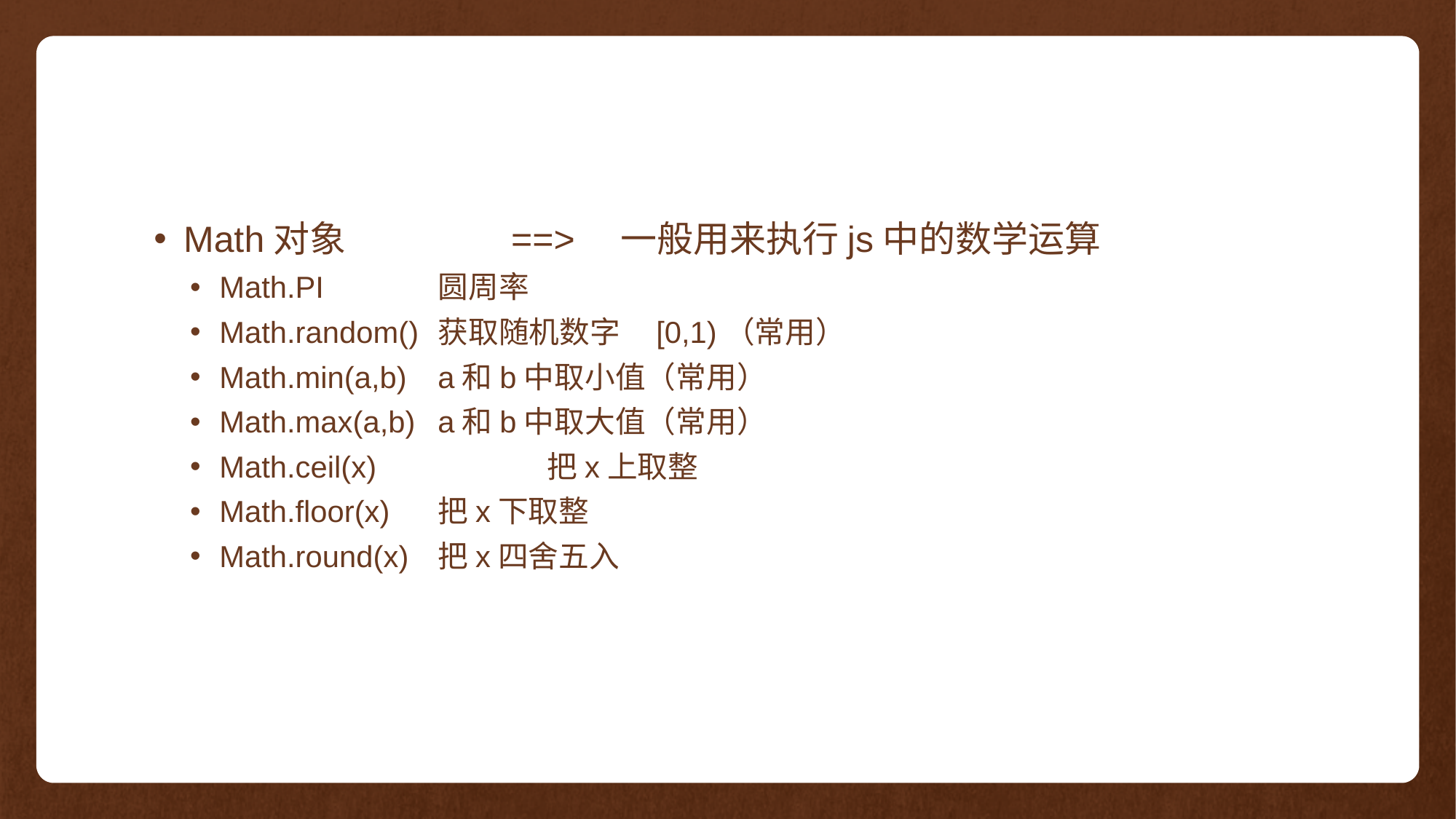

Math对象		==>  	一般用来执行js中的数学运算
Math.PI		圆周率
Math.random()	获取随机数字	[0,1)（常用）
Math.min(a,b)	a和b中取小值（常用）
Math.max(a,b)	a和b中取大值（常用）
Math.ceil(x)		把x上取整
Math.floor(x)	把x下取整
Math.round(x)	把x四舍五入